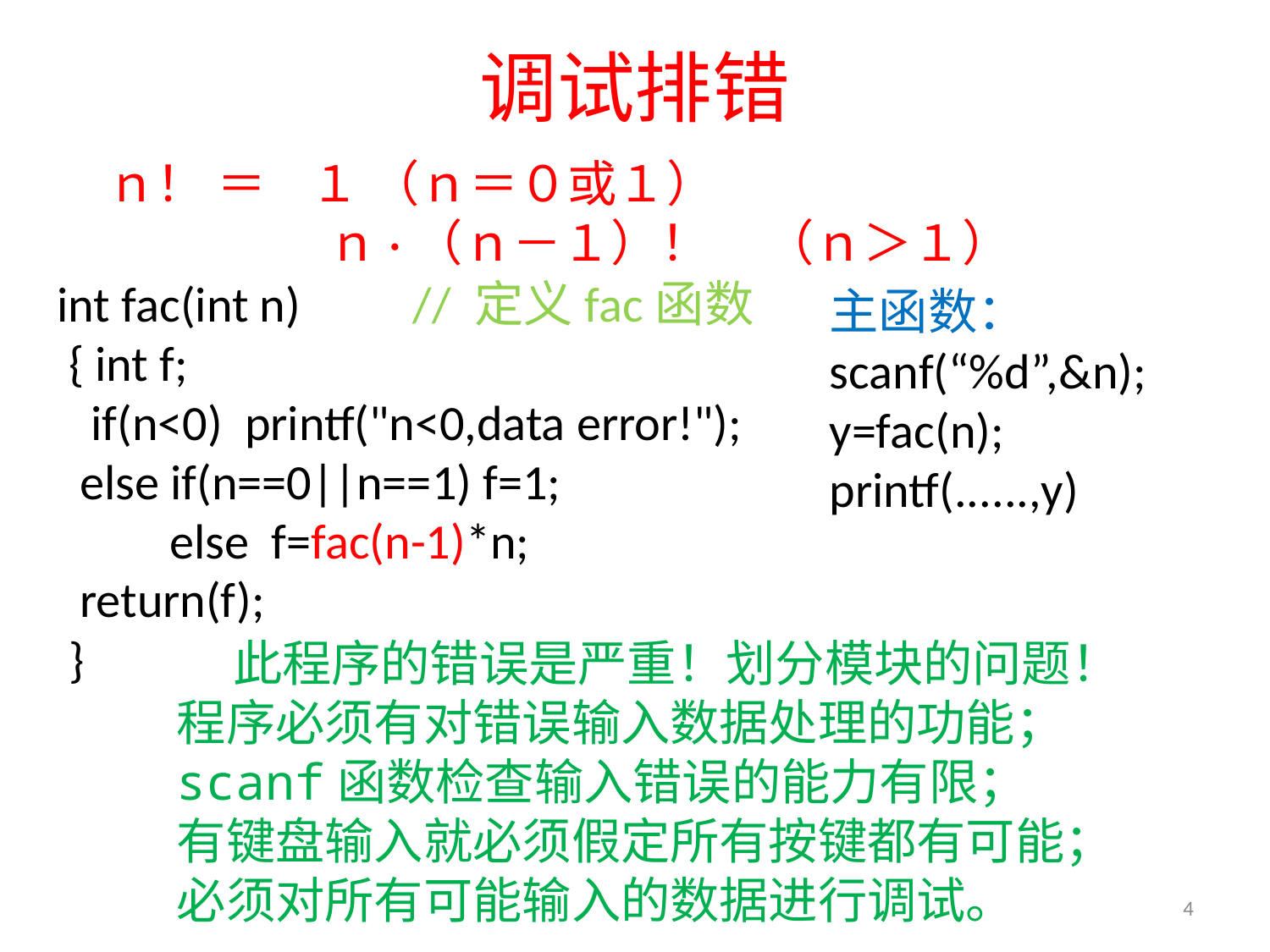

# 调试排错
ｎ！ ＝    １ （ｎ＝０或１）
                   ｎ·（ｎ－１）！     （ｎ＞１）
int fac(int n)          // 定义fac函数
 { int f;
   if(n<0)  printf("n<0,data error!");
  else if(n==0||n==1) f=1;
          else  f=fac(n-1)*n;
  return(f);
 }
主函数：
scanf(“%d”,&n);
y=fac(n);
printf(......,y)
    此程序的错误是严重！划分模块的问题！
程序必须有对错误输入数据处理的功能；
scanf函数检查输入错误的能力有限；
有键盘输入就必须假定所有按键都有可能；
必须对所有可能输入的数据进行调试。
4